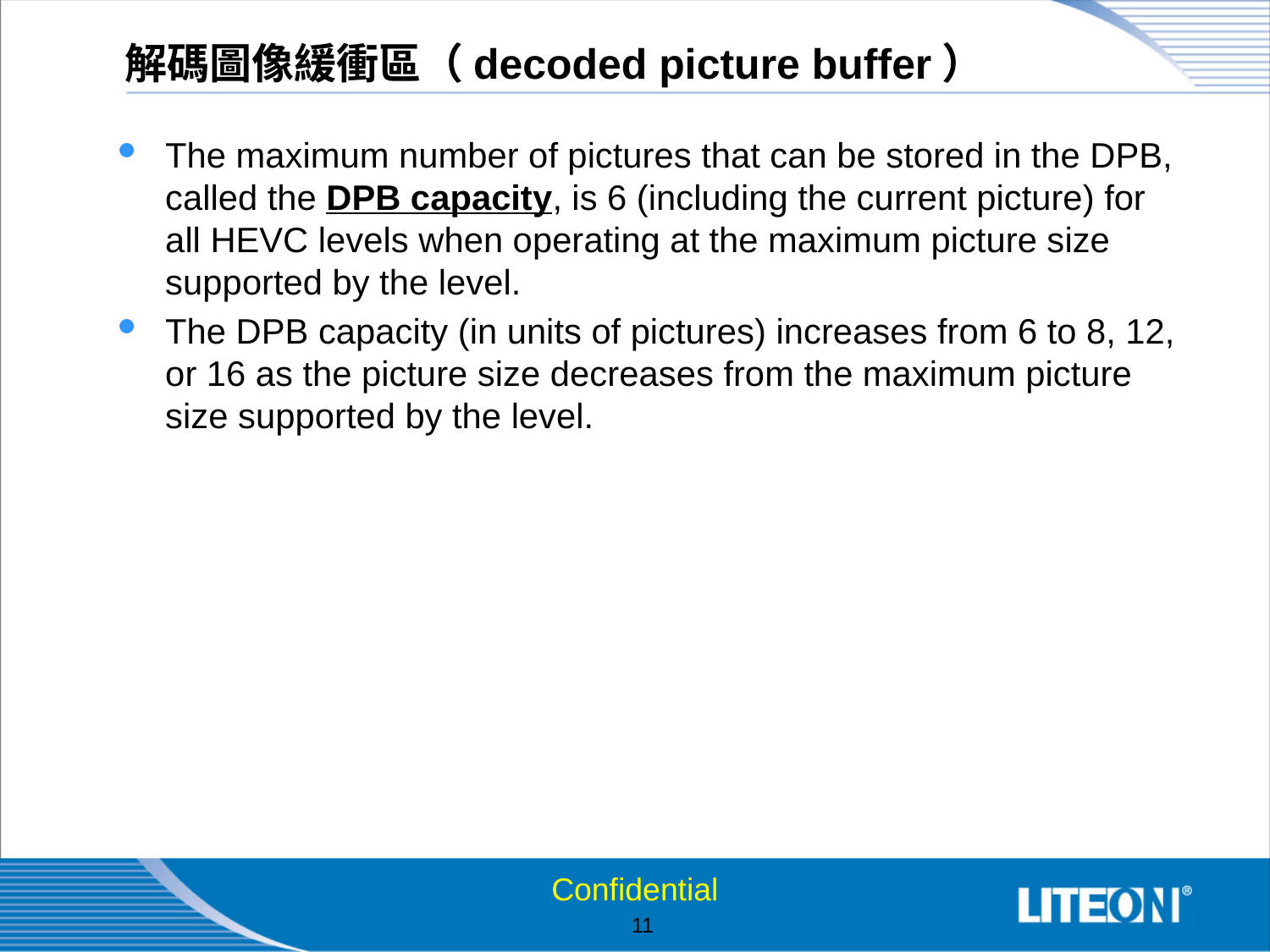

# 解碼圖像緩衝區（decoded picture buffer）
The maximum number of pictures that can be stored in the DPB, called the DPB capacity, is 6 (including the current picture) for all HEVC levels when operating at the maximum picture size supported by the level.
The DPB capacity (in units of pictures) increases from 6 to 8, 12, or 16 as the picture size decreases from the maximum picture size supported by the level.